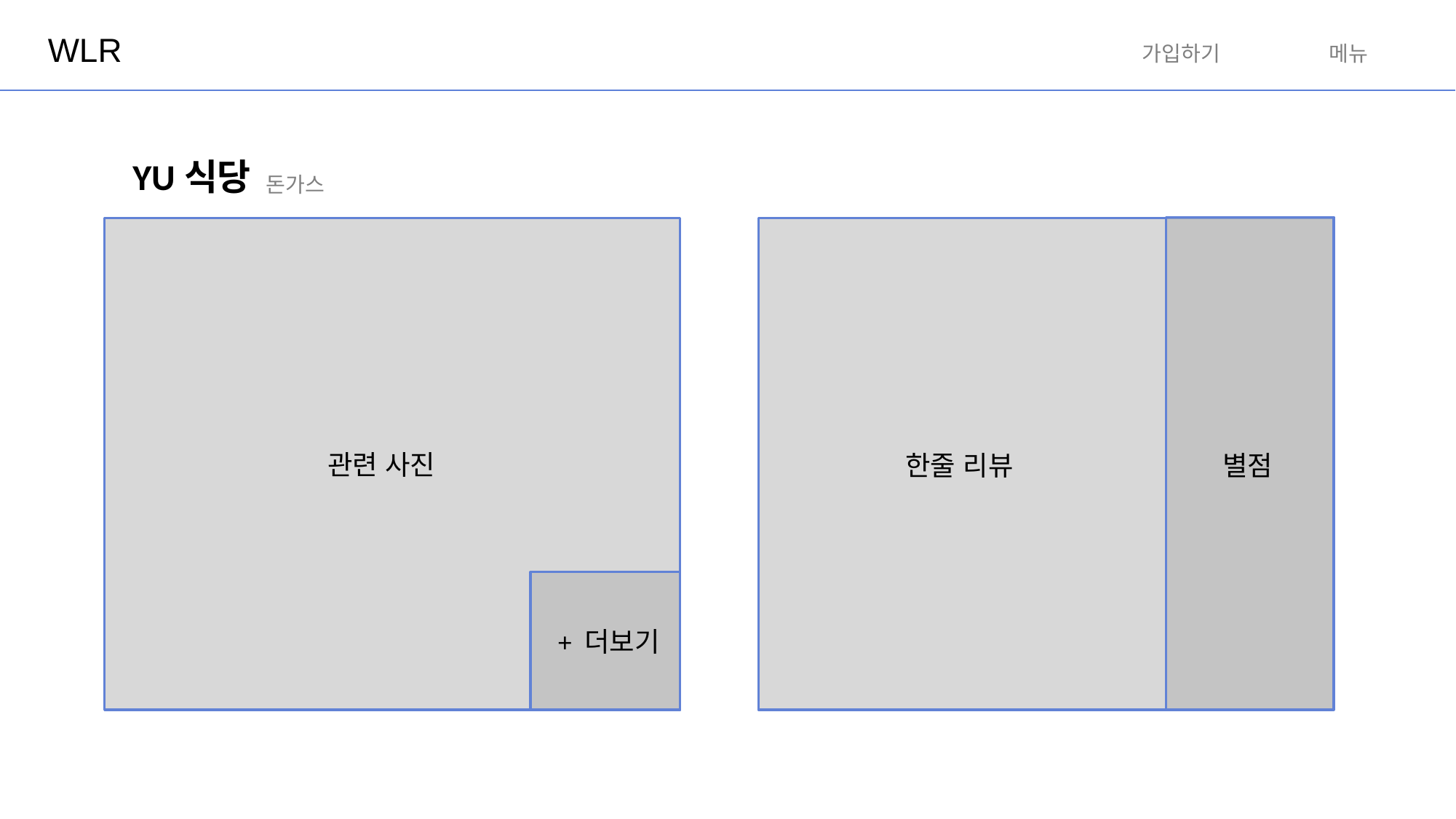

WLR
가입하기
메뉴
YU식당
돈가스

관련 사진
한줄 리뷰
별점

+ 더보기